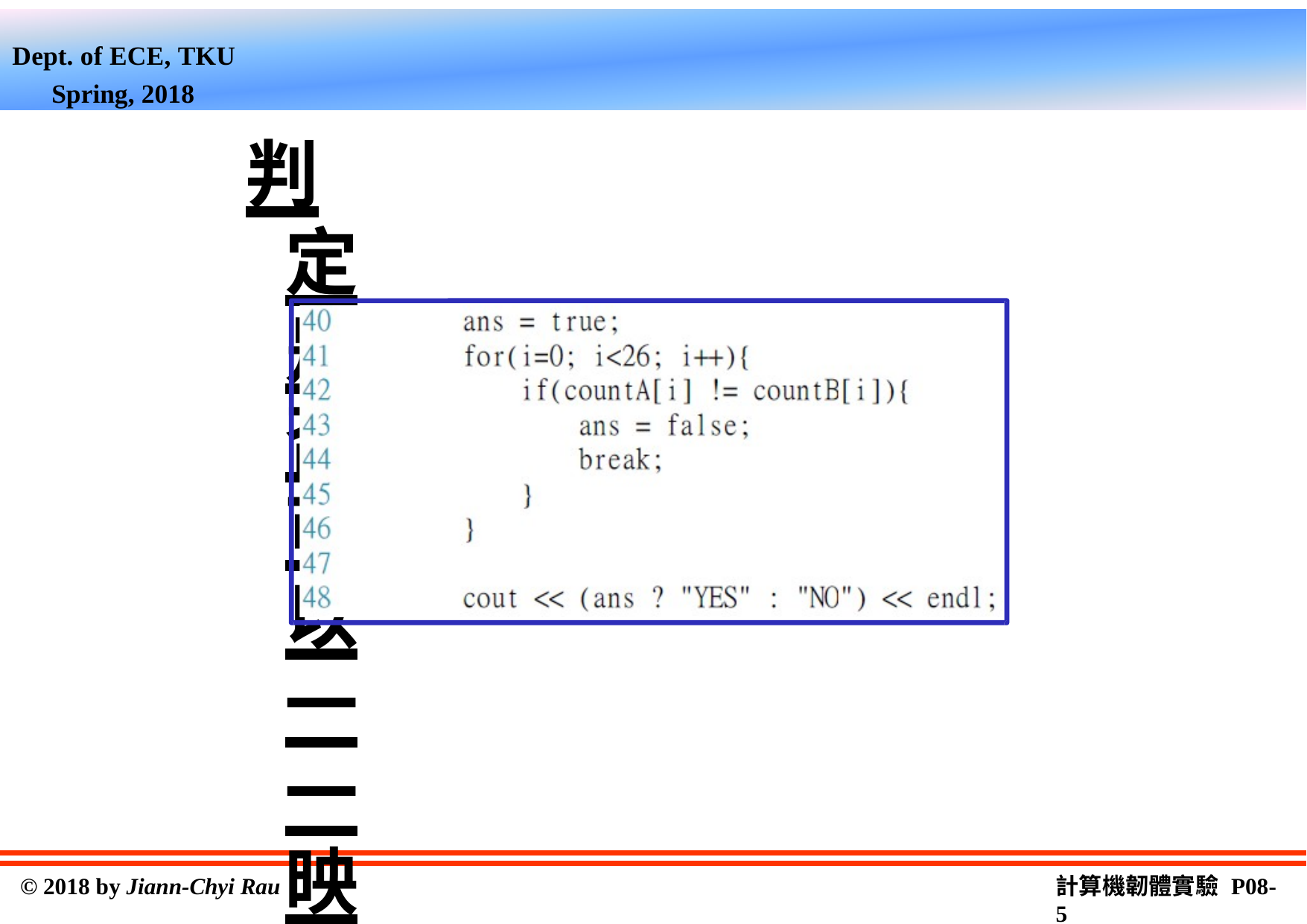

Dept. of ECE, TKU Spring, 2018
判定是否可以一一映射

計算機韌體實驗 P08-5
© 2018 by Jiann-Chyi Rau